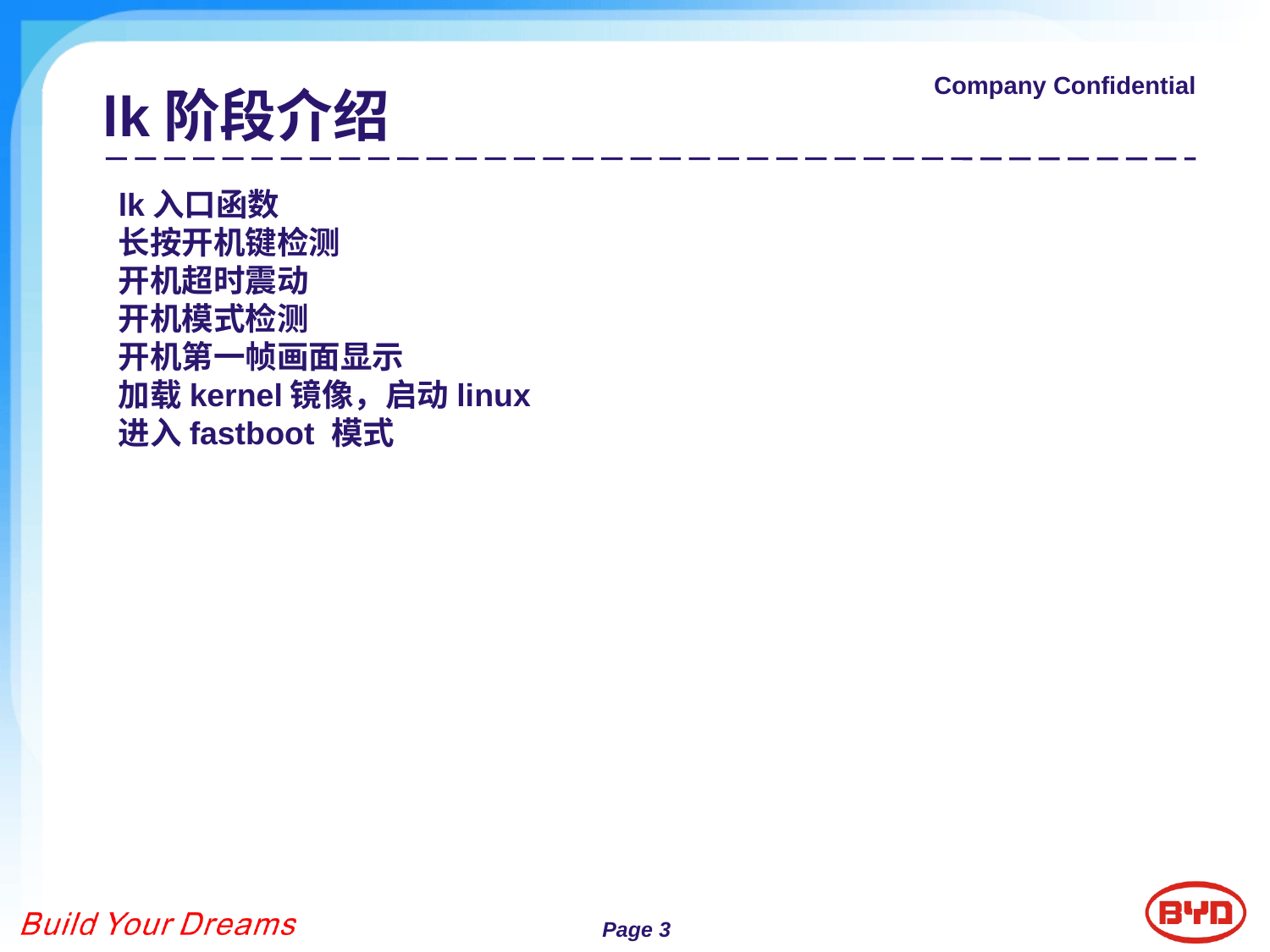

lk阶段介绍
lk入口函数
长按开机键检测
开机超时震动
开机模式检测
开机第一帧画面显示
加载kernel镜像，启动linux
进入fastboot 模式